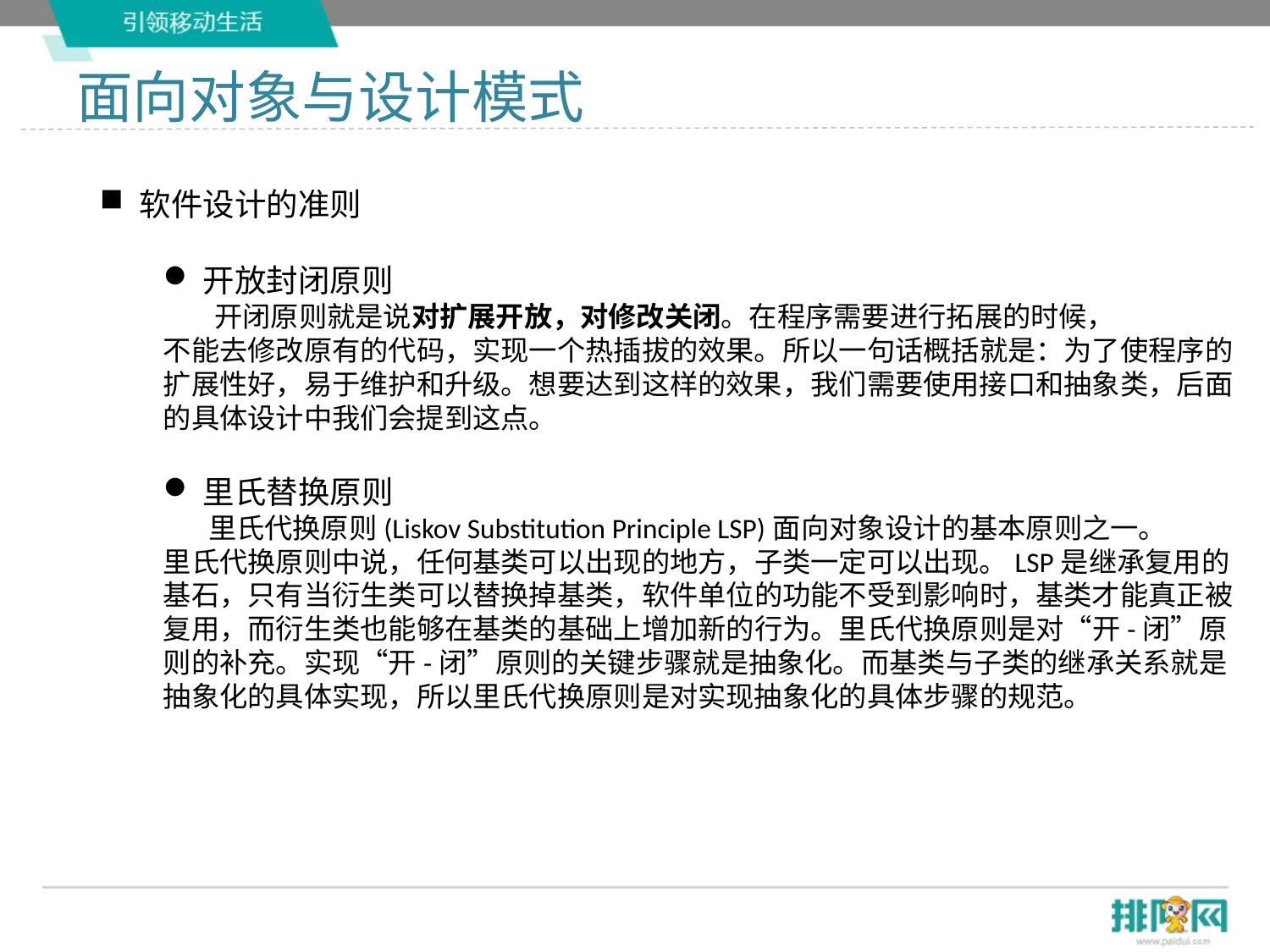

# 面向对象与设计模式

软件设计的准则

开放封闭原则
       开闭原则就是说对扩展开放，对修改关闭。在程序需要进行拓展的时候，
不能去修改原有的代码，实现一个热插拔的效果。所以一句话概括就是：为了使程序的
扩展性好，易于维护和升级。想要达到这样的效果，我们需要使用接口和抽象类，后面
的具体设计中我们会提到这点。

里氏替换原则
      里氏代换原则(Liskov Substitution Principle LSP)面向对象设计的基本原则之一。
里氏代换原则中说，任何基类可以出现的地方，子类一定可以出现。LSP是继承复用的
基石，只有当衍生类可以替换掉基类，软件单位的功能不受到影响时，基类才能真正被
复用，而衍生类也能够在基类的基础上增加新的行为。里氏代换原则是对“开-闭”原
则的补充。实现“开-闭”原则的关键步骤就是抽象化。而基类与子类的继承关系就是
抽象化的具体实现，所以里氏代换原则是对实现抽象化的具体步骤的规范。